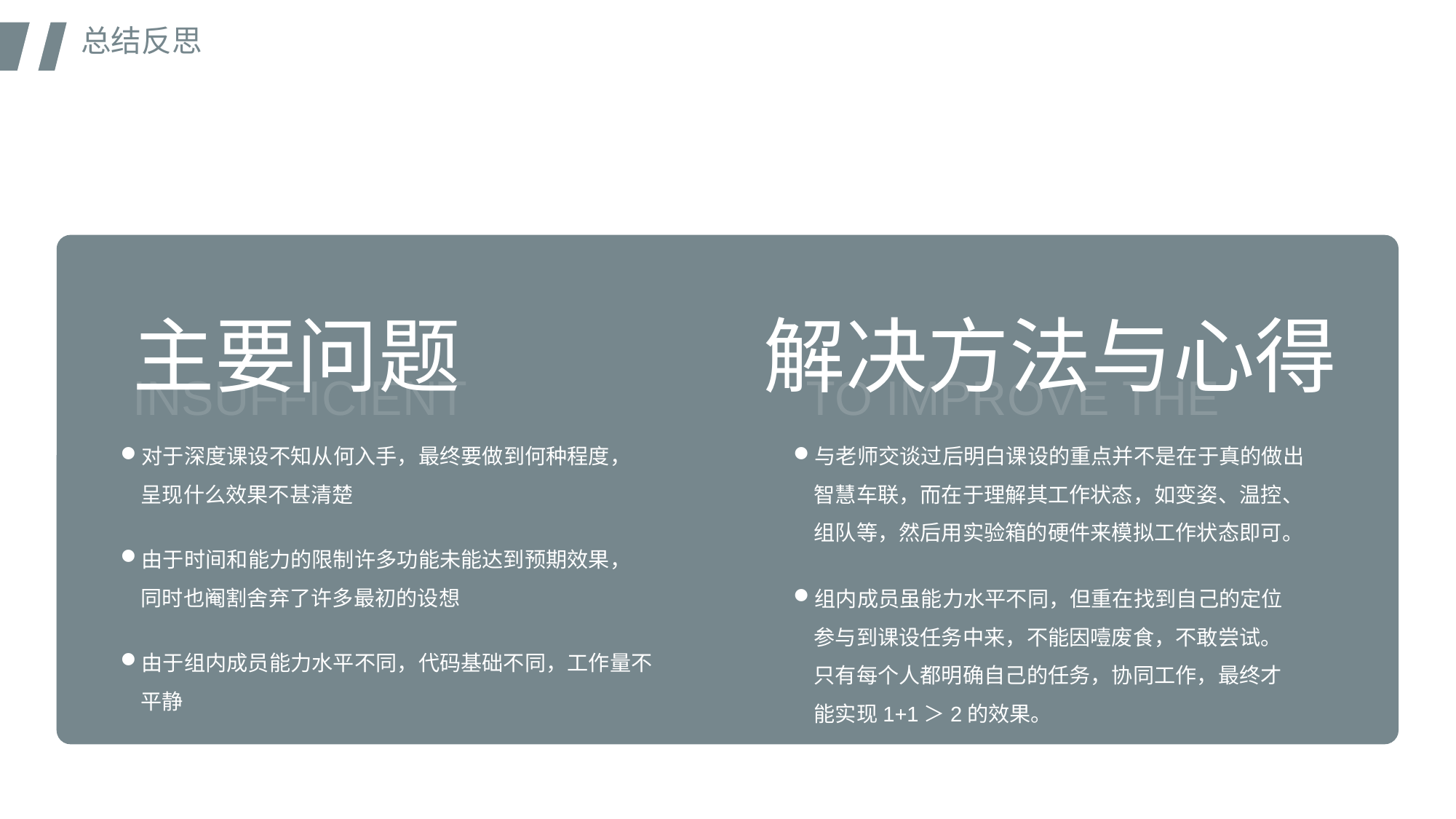

总结反思

主要问题
解决方法与心得
INSUFFICIENT
TO IMPROVE THE
对于深度课设不知从何入手，最终要做到何种程度，呈现什么效果不甚清楚
与老师交谈过后明白课设的重点并不是在于真的做出智慧车联，而在于理解其工作状态，如变姿、温控、组队等，然后用实验箱的硬件来模拟工作状态即可。
由于时间和能力的限制许多功能未能达到预期效果，同时也阉割舍弃了许多最初的设想
组内成员虽能力水平不同，但重在找到自己的定位参与到课设任务中来，不能因噎废食，不敢尝试。只有每个人都明确自己的任务，协同工作，最终才能实现1+1＞2的效果。
由于组内成员能力水平不同，代码基础不同，工作量不平静